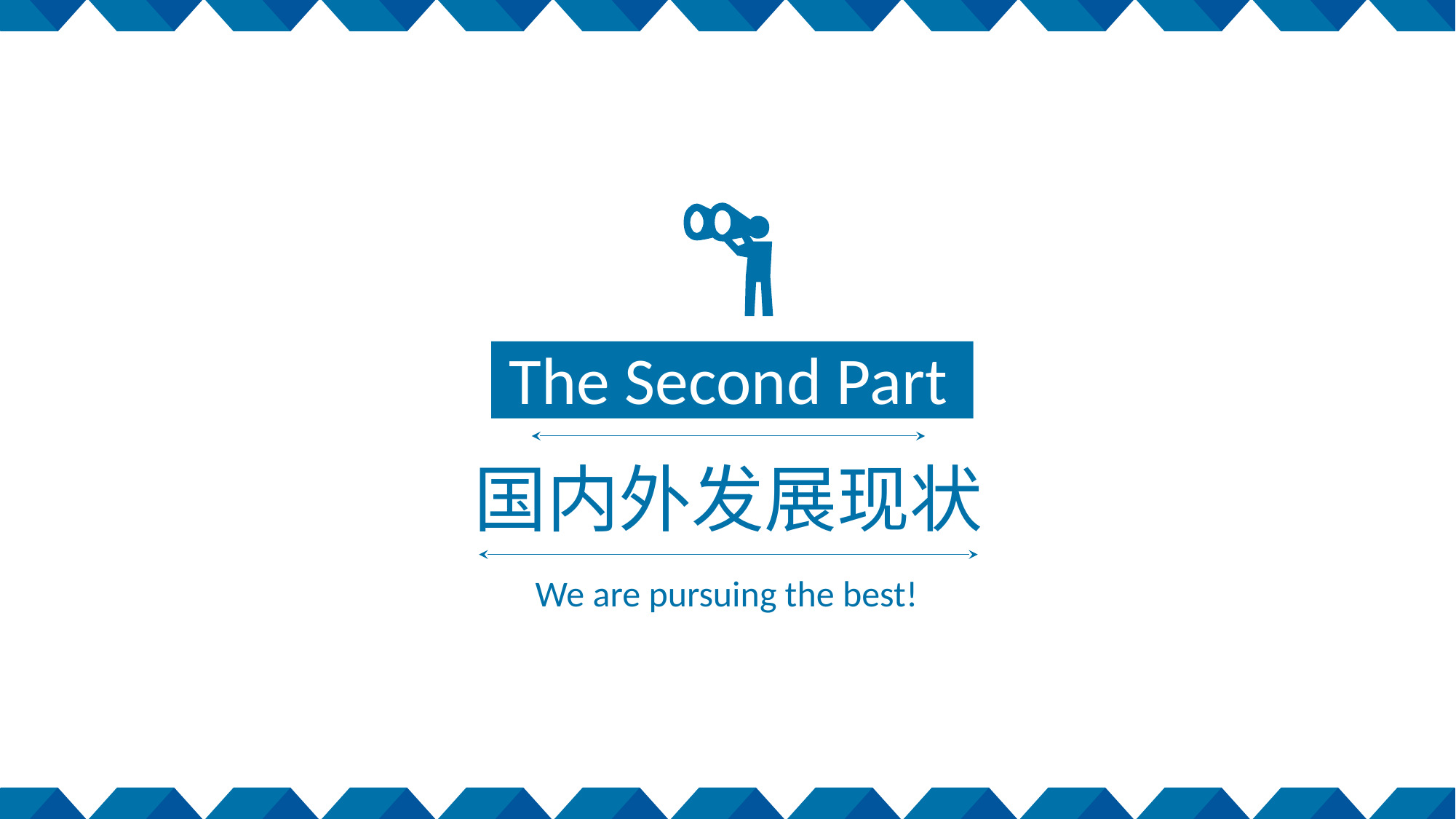

The Second Part

国内外发展现状
We are pursuing the best!